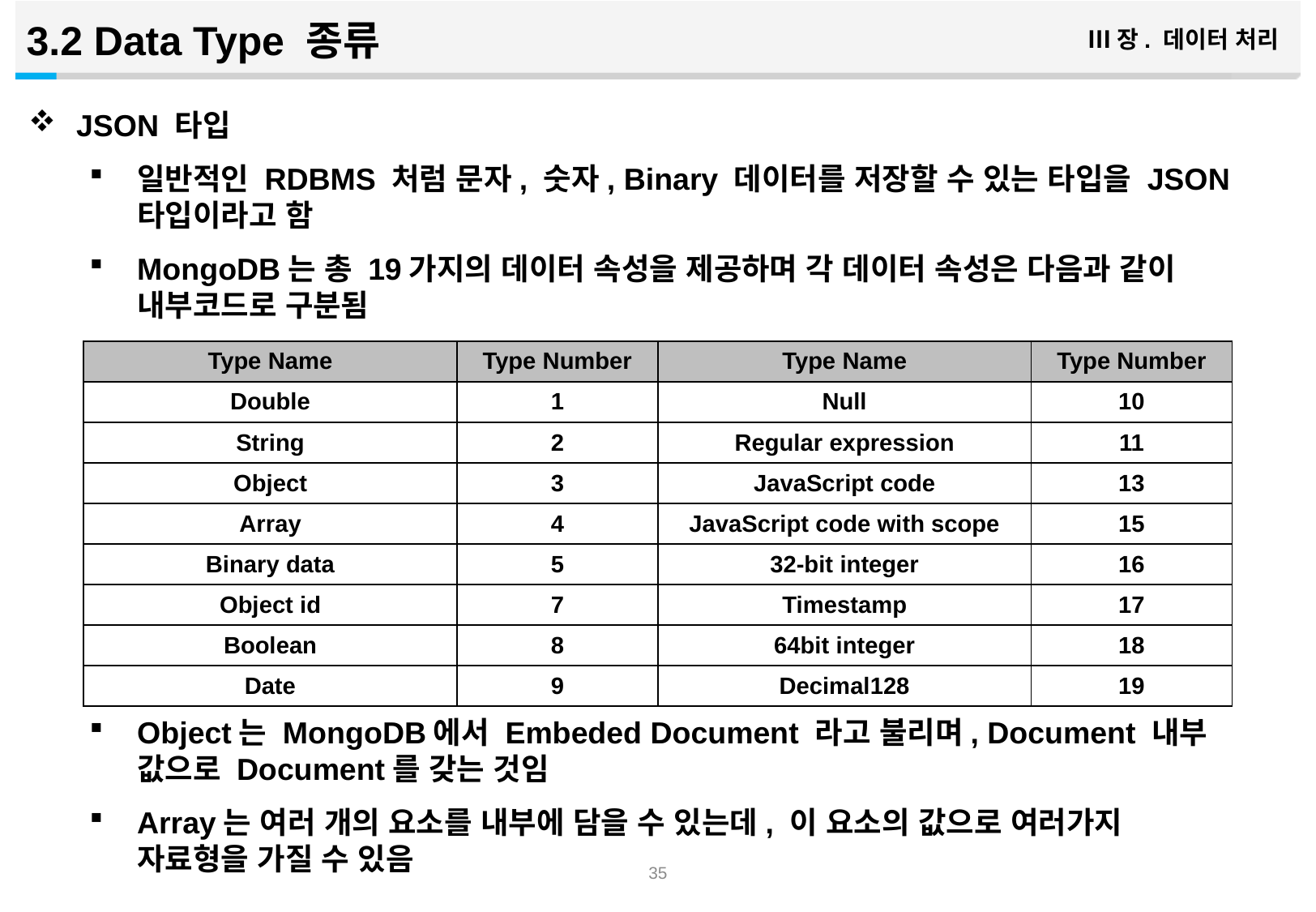

3.2 Data Type 종류
Ⅲ장. 데이터 처리
JSON 타입
일반적인 RDBMS 처럼 문자, 숫자, Binary 데이터를 저장할 수 있는 타입을 JSON 타입이라고 함
MongoDB는 총 19가지의 데이터 속성을 제공하며 각 데이터 속성은 다음과 같이 내부코드로 구분됨

Object는 MongoDB에서 Embeded Document 라고 불리며, Document 내부 값으로 Document를 갖는 것임
Array는 여러 개의 요소를 내부에 담을 수 있는데, 이 요소의 값으로 여러가지          자료형을 가질 수 있음
| Type Name | Type Number | Type Name | Type Number |
| --- | --- | --- | --- |
| Double | 1 | Null | 10 |
| String | 2 | Regular expression | 11 |
| Object | 3 | JavaScript code | 13 |
| Array | 4 | JavaScript code with scope | 15 |
| Binary data | 5 | 32-bit integer | 16 |
| Object id | 7 | Timestamp | 17 |
| Boolean | 8 | 64bit integer | 18 |
| Date | 9 | Decimal128 | 19 |
35